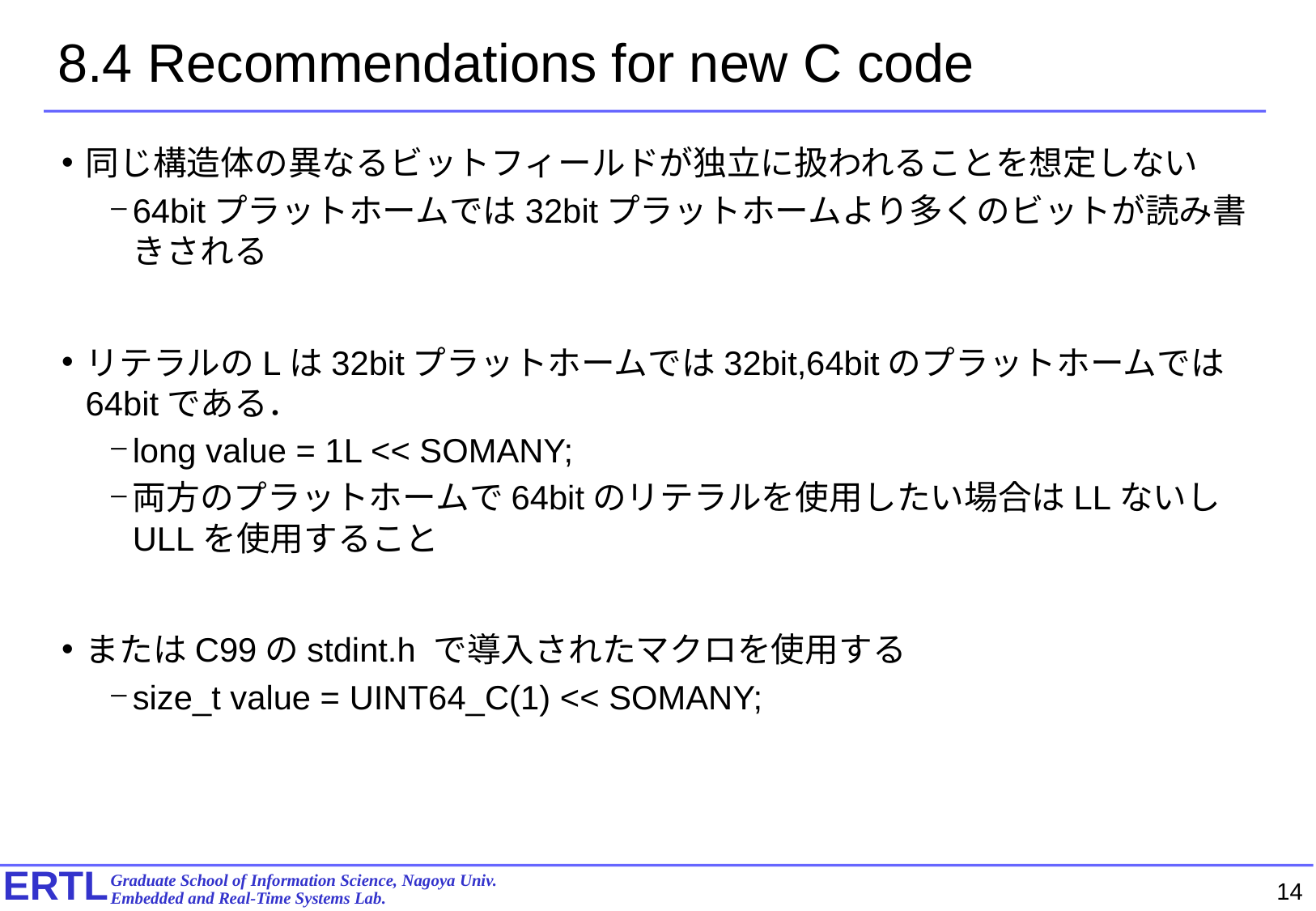

# 8.4 Recommendations for new C code
同じ構造体の異なるビットフィールドが独立に扱われることを想定しない
64bitプラットホームでは32bitプラットホームより多くのビットが読み書きされる

リテラルのLは32bitプラットホームでは32bit,64bitのプラットホームでは64bitである．
long value = 1L << SOMANY;
両方のプラットホームで64bitのリテラルを使用したい場合はLLないしULLを使用すること

またはC99のstdint.h で導入されたマクロを使用する
size_t value = UINT64_C(1) << SOMANY;

14